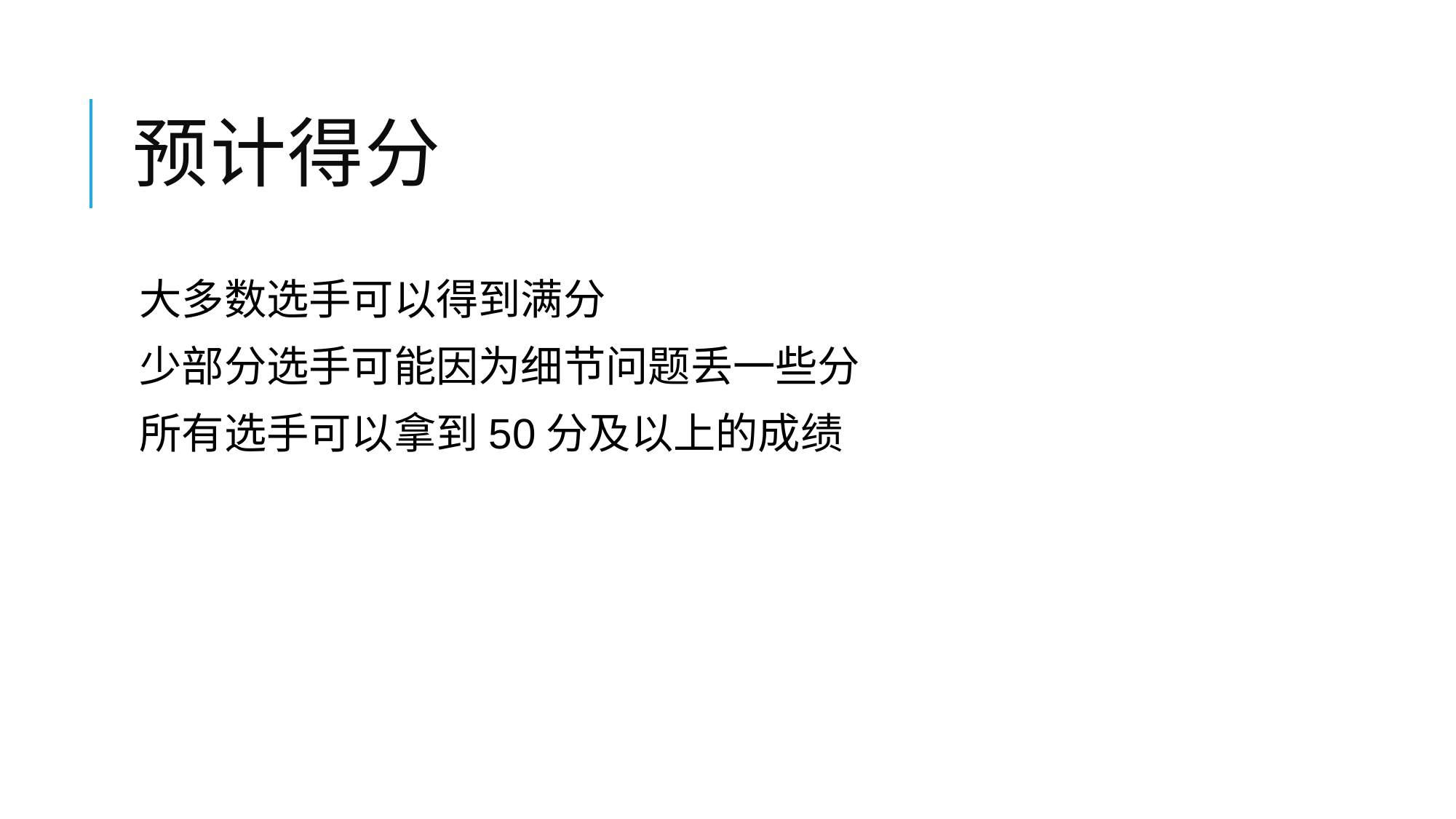

# 预计得分
大多数选手可以得到满分
少部分选手可能因为细节问题丢一些分
所有选手可以拿到50分及以上的成绩